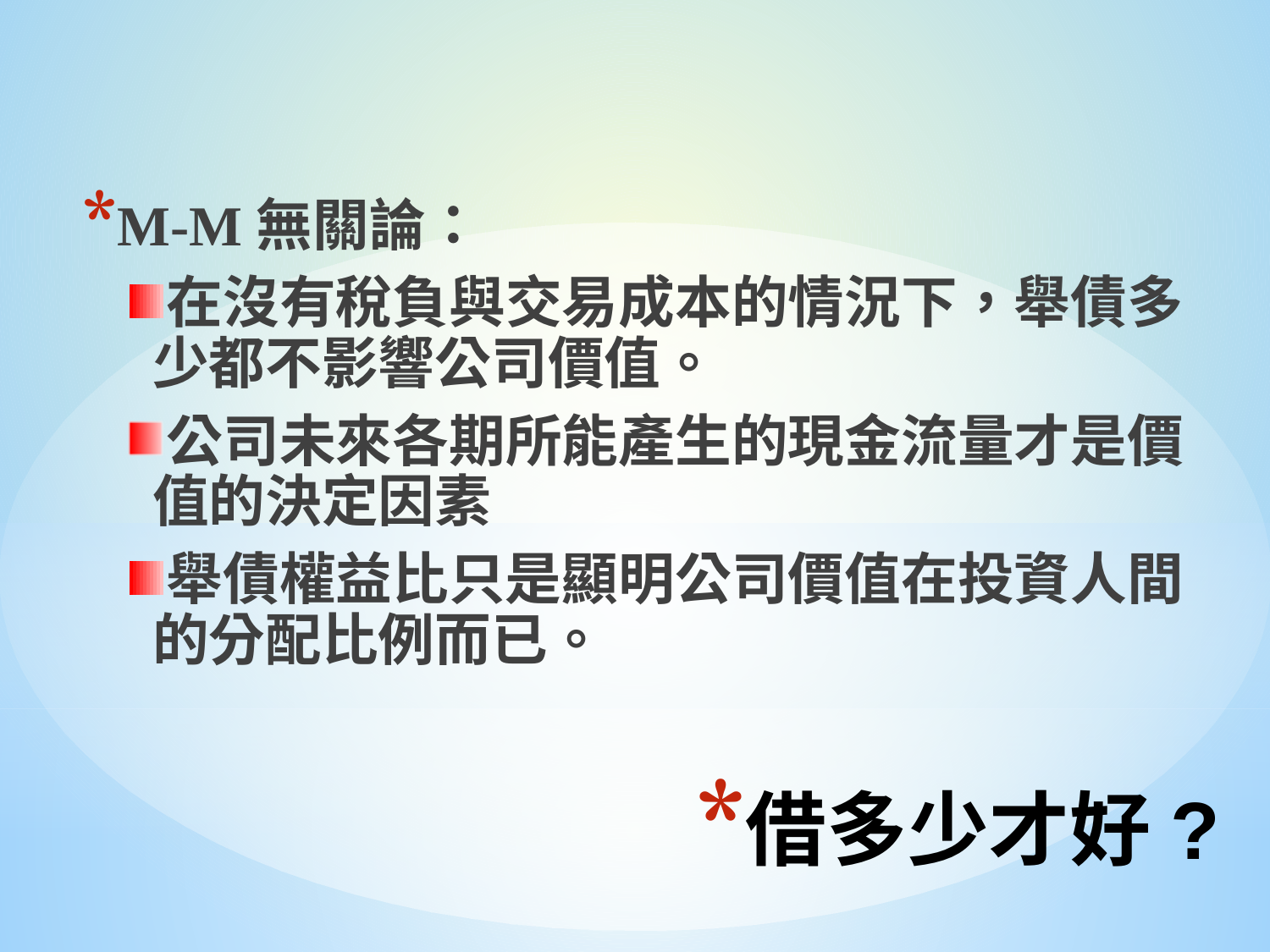

M-M無關論：
在沒有稅負與交易成本的情況下，舉債多少都不影響公司價值。
公司未來各期所能產生的現金流量才是價值的決定因素
舉債權益比只是顯明公司價值在投資人間的分配比例而已。
# 借多少才好?